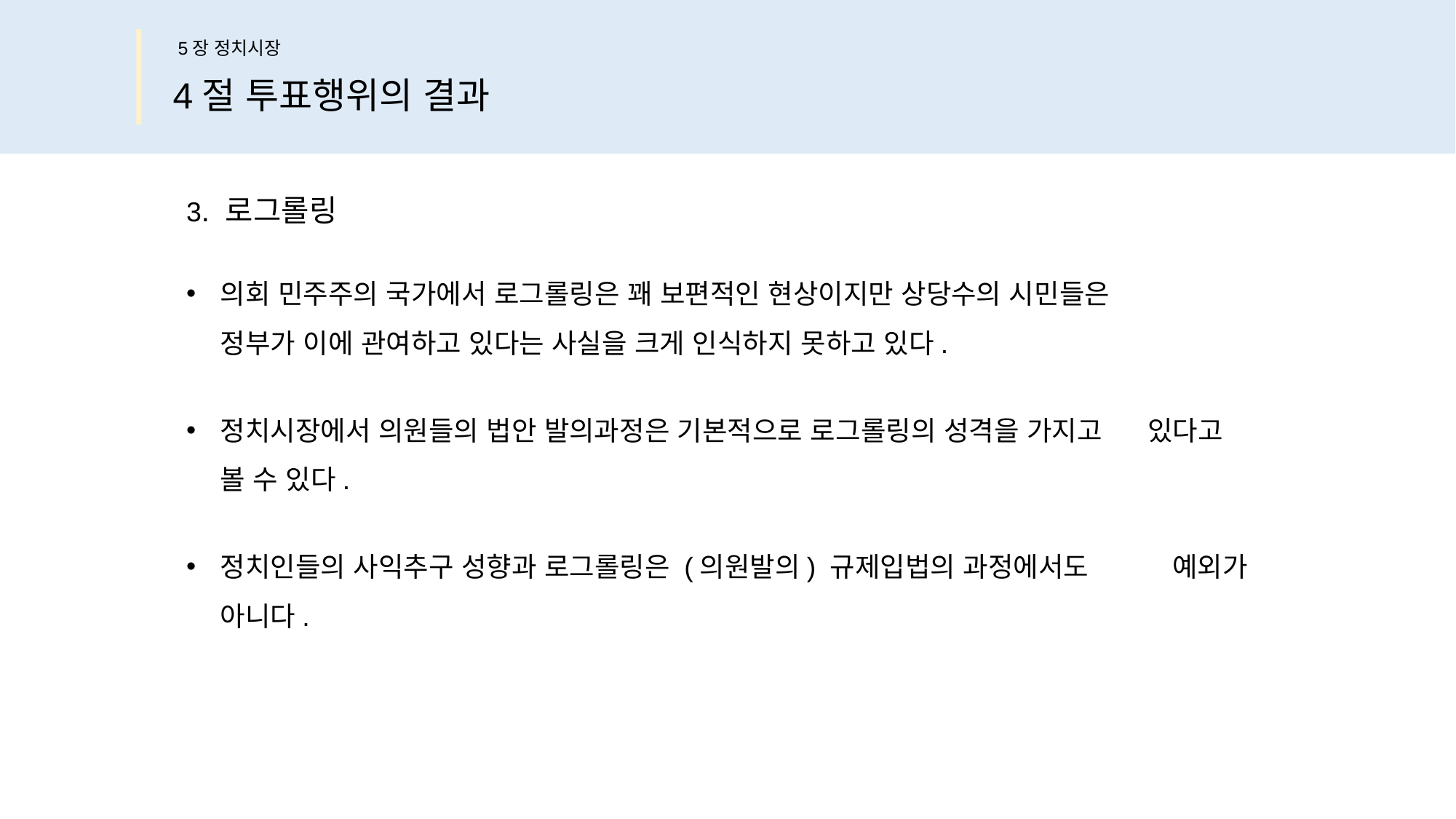

5장 정치시장
4절 투표행위의 결과
3. 로그롤링

의회 민주주의 국가에서 로그롤링은 꽤 보편적인 현상이지만 상당수의 시민들은         정부가 이에 관여하고 있다는 사실을 크게 인식하지 못하고 있다.

정치시장에서 의원들의 법안 발의과정은 기본적으로 로그롤링의 성격을 가지고      있다고 볼 수 있다.

정치인들의 사익추구 성향과 로그롤링은 (의원발의) 규제입법의 과정에서도           예외가 아니다.